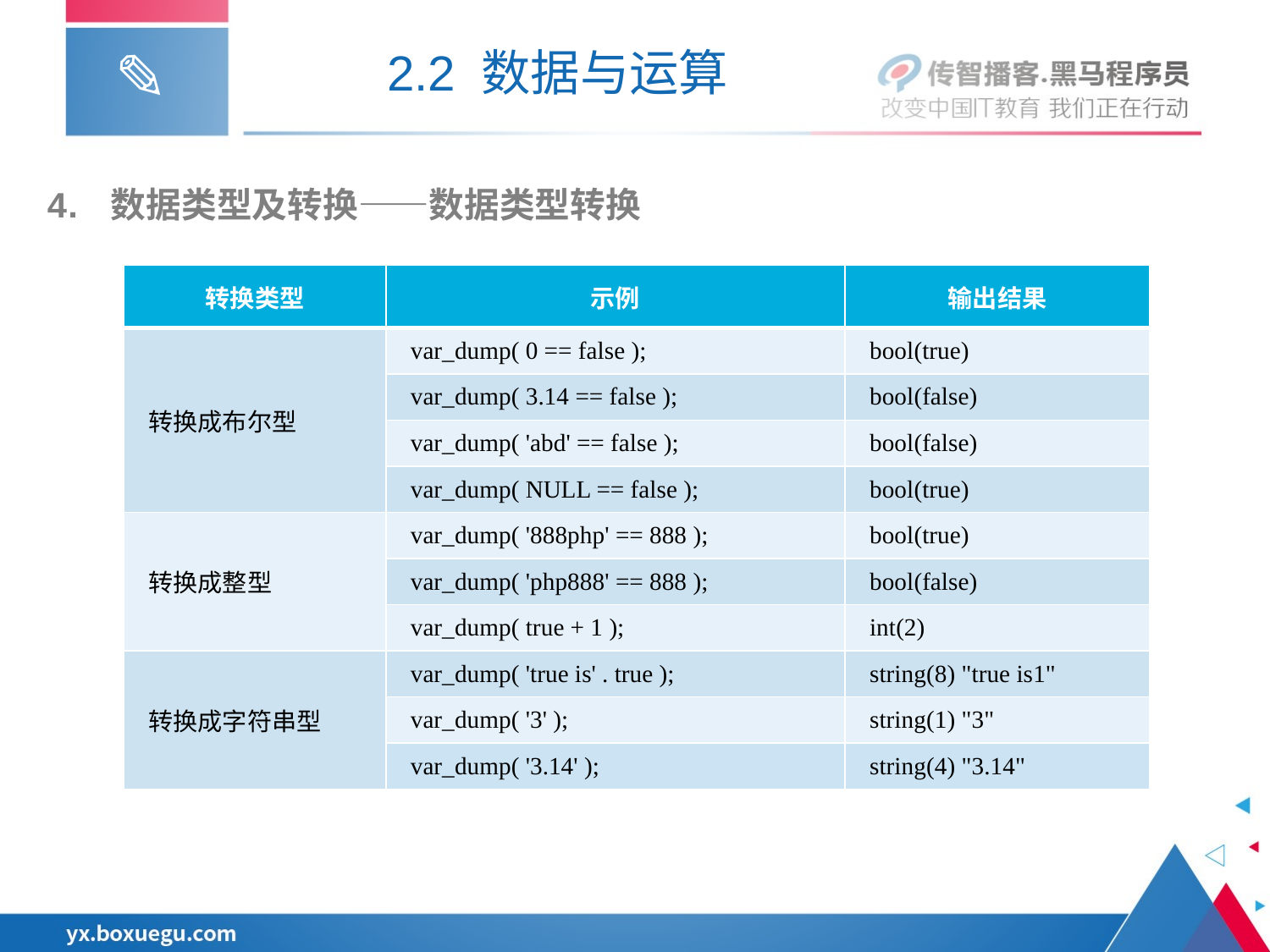

# 2.2 数据与运算
数据类型及转换——数据类型转换
| 转换类型 | 示例 | 输出结果 |
| --- | --- | --- |
| 转换成布尔型 | var\_dump( 0 == false ); | bool(true) |
|  | var\_dump( 3.14 == false ); | bool(false) |
|  | var\_dump( 'abd' == false ); | bool(false) |
|  | var\_dump( NULL == false ); | bool(true) |
| 转换成整型 | var\_dump( '888php' == 888 ); | bool(true) |
|  | var\_dump( 'php888' == 888 ); | bool(false) |
|  | var\_dump( true + 1 ); | int(2) |
| 转换成字符串型 | var\_dump( 'true is' . true ); | string(8) "true is1" |
|  | var\_dump( '3' ); | string(1) "3" |
|  | var\_dump( '3.14' ); | string(4) "3.14" |